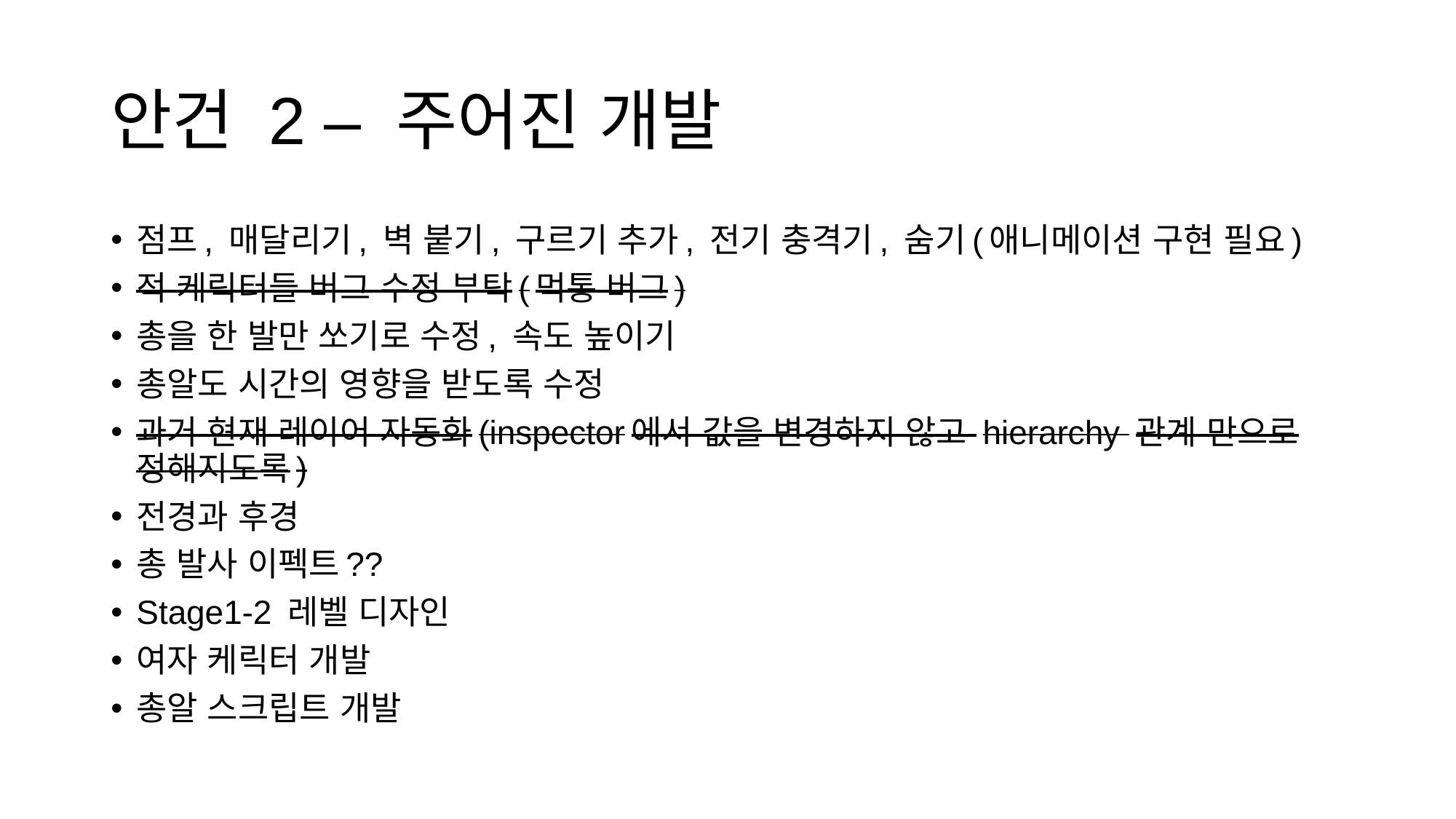

# 안건 2 – 주어진 개발
점프, 매달리기, 벽 붙기, 구르기 추가, 전기 충격기, 숨기(애니메이션 구현 필요)
적 케릭터들 버그 수정 부탁(먹통 버그)
총을 한 발만 쏘기로 수정, 속도 높이기
총알도 시간의 영향을 받도록 수정
과거 현재 레이어 자동화(inspector에서 값을 변경하지 않고 hierarchy 관계 만으로 정해지도록)
전경과 후경
총 발사 이펙트??
Stage1-2 레벨 디자인
여자 케릭터 개발
총알 스크립트 개발